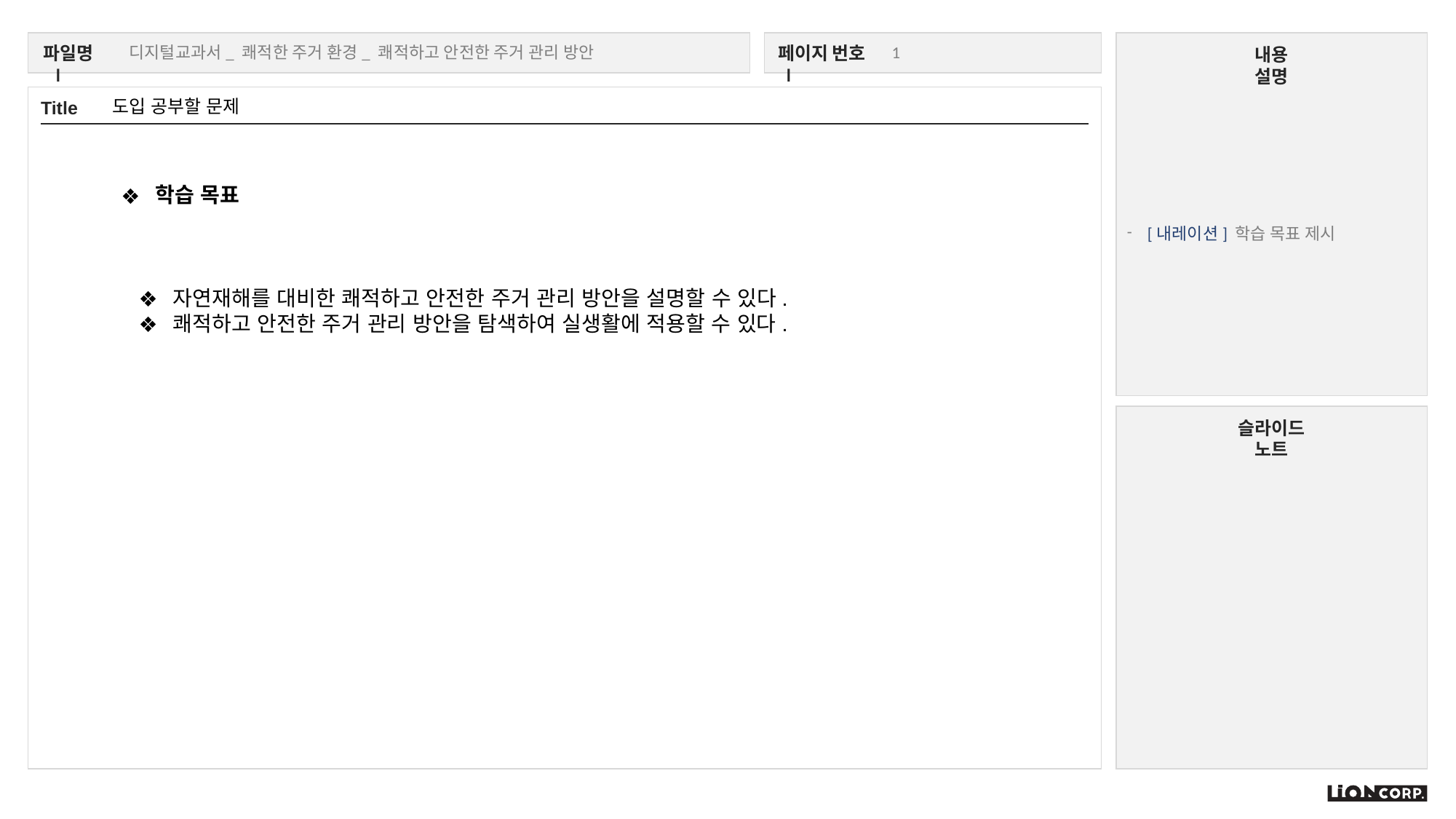

디지털교과서_ 쾌적한 주거 환경_ 쾌적하고 안전한 주거 관리 방안
1
[내레이션] 학습 목표 제시
도입 공부할 문제
학습 목표
자연재해를 대비한 쾌적하고 안전한 주거 관리 방안을 설명할 수 있다.
쾌적하고 안전한 주거 관리 방안을 탐색하여 실생활에 적용할 수 있다.